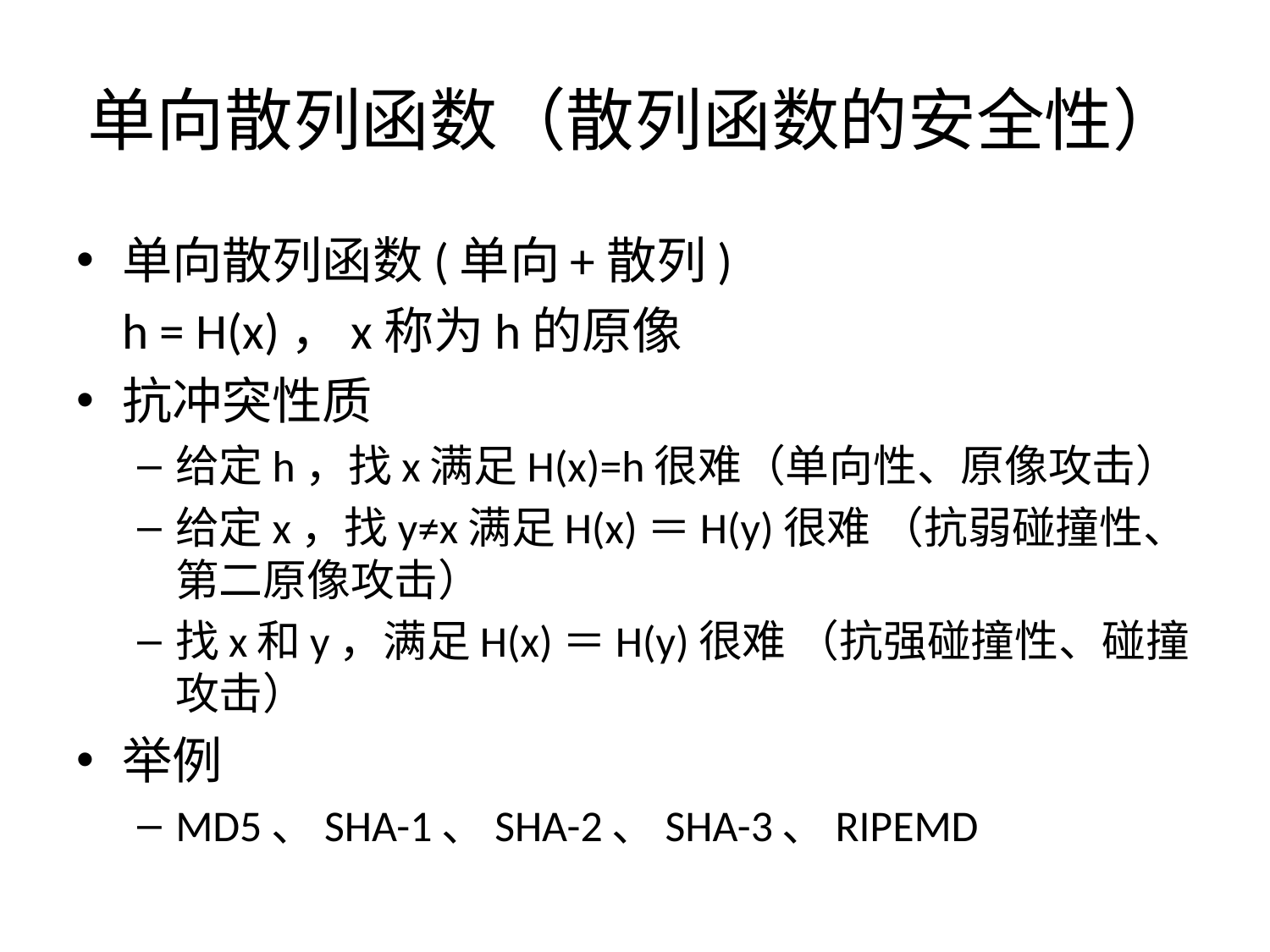

# 单向散列函数（散列函数的安全性）
单向散列函数(单向+散列)
		h = H(x)，x称为h的原像
抗冲突性质
给定h，找x满足H(x)=h很难（单向性、原像攻击）
给定x，找y≠x满足H(x)＝H(y)很难 （抗弱碰撞性、第二原像攻击）
找x和y，满足H(x)＝H(y)很难 （抗强碰撞性、碰撞攻击）
举例
MD5、SHA-1、SHA-2、SHA-3、RIPEMD